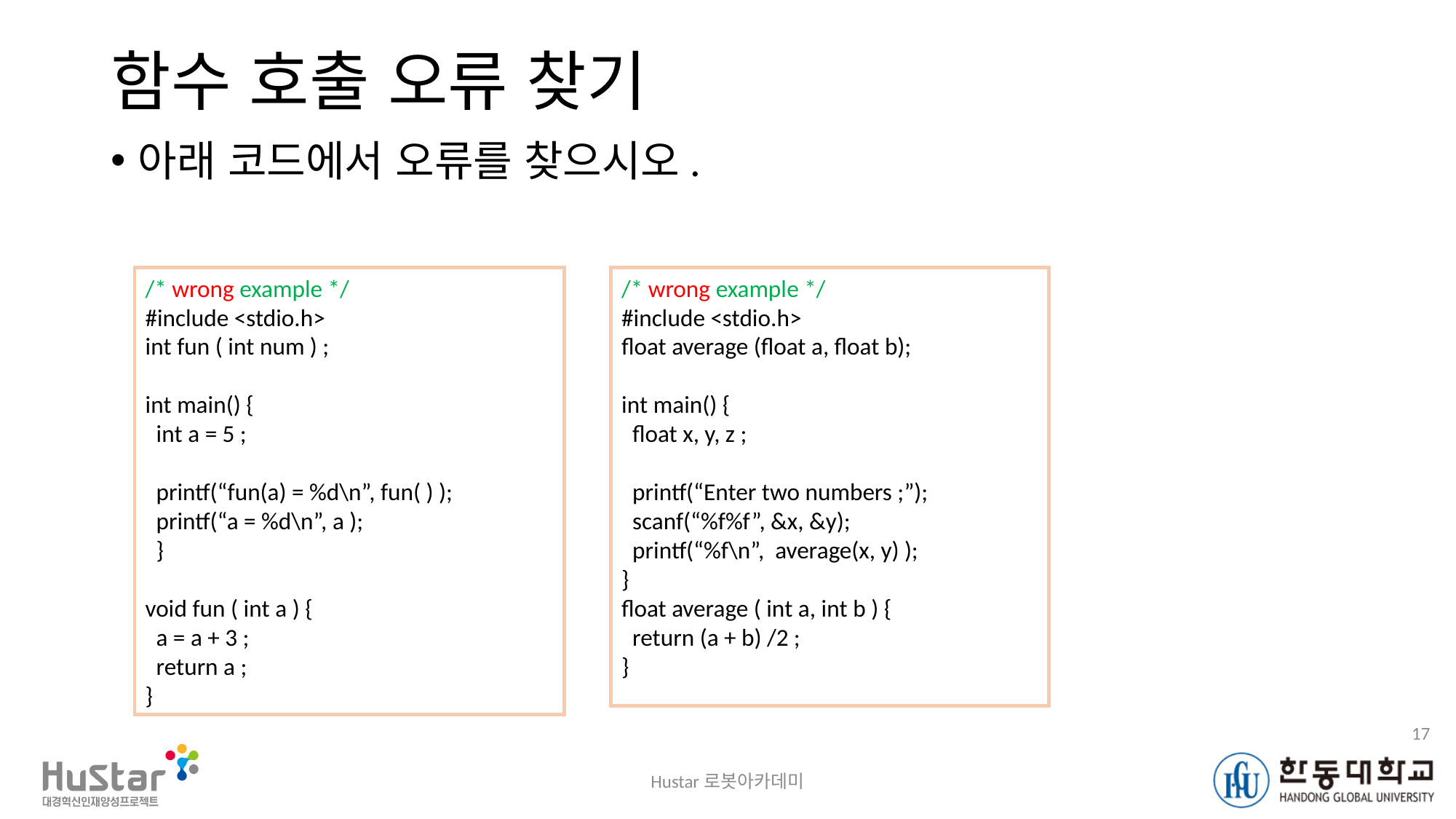

# 함수 호출 오류 찾기
아래 코드에서 오류를 찾으시오.
/* wrong example */
#include <stdio.h>
int fun ( int num ) ;

int main() {
  int a = 5 ;

  printf(“fun(a) = %d\n”, fun( ) );
  printf(“a = %d\n”, a );
  }

void fun ( int a ) {
  a = a + 3 ;
  return a ;
}

/* wrong example */
#include <stdio.h>
float average (float a, float b);

int main() {
  float x, y, z ;

  printf(“Enter two numbers ;”);
  scanf(“%f%f”, &x, &y);
  printf(“%f\n”,  average(x, y) );
}
float average ( int a, int b ) {
  return (a + b) /2 ;
}

17
Hustar로봇아카데미